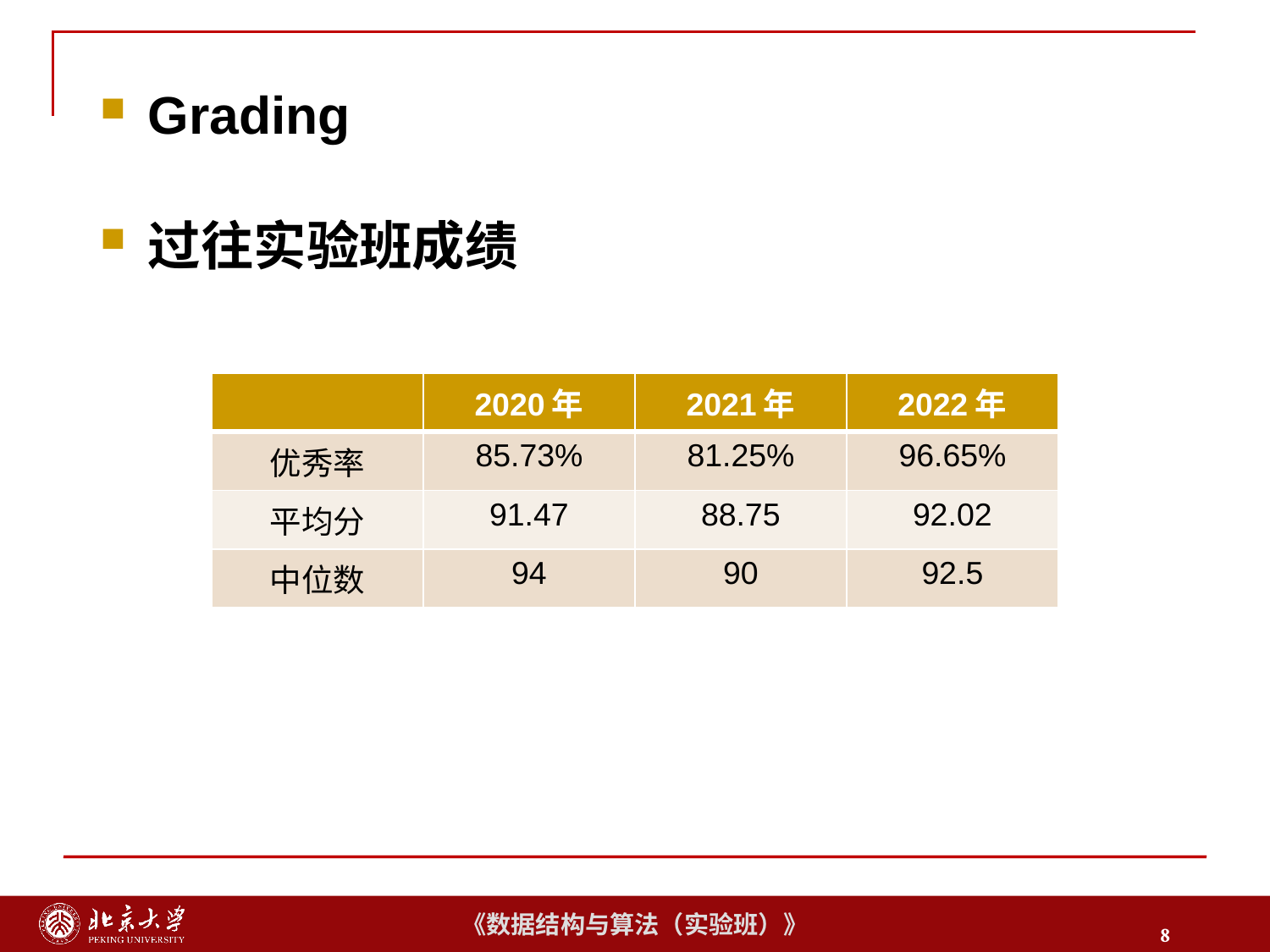

Grading
过往实验班成绩
|  | 2020年 | 2021年 | 2022年 |
| --- | --- | --- | --- |
| 优秀率 | 85.73% | 81.25% | 96.65% |
| 平均分 | 91.47 | 88.75 | 92.02 |
| 中位数 | 94 | 90 | 92.5 |
8